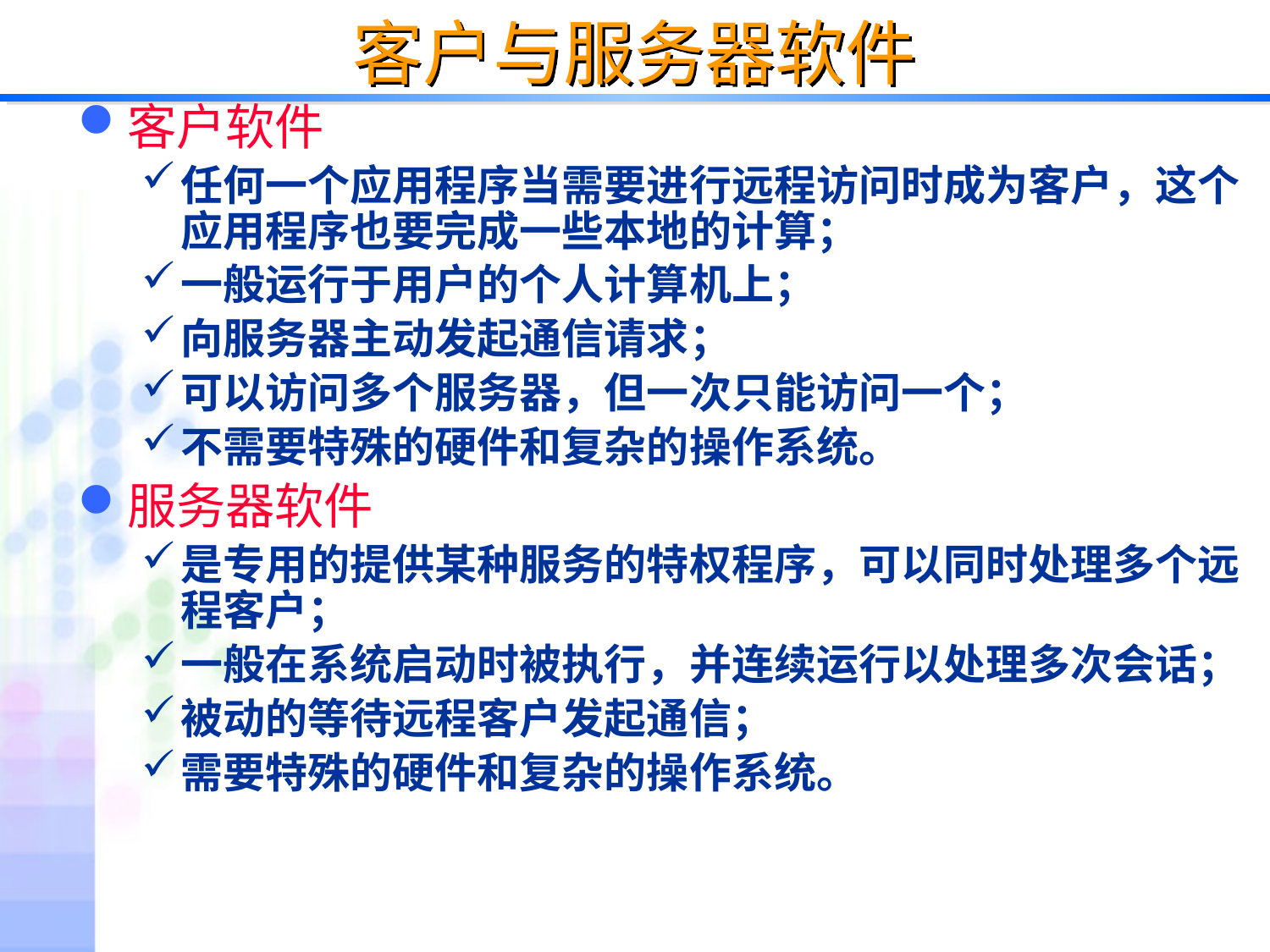

# 客户与服务器软件
客户软件
任何一个应用程序当需要进行远程访问时成为客户，这个应用程序也要完成一些本地的计算；
一般运行于用户的个人计算机上；
向服务器主动发起通信请求；
可以访问多个服务器，但一次只能访问一个；
不需要特殊的硬件和复杂的操作系统。
服务器软件
是专用的提供某种服务的特权程序，可以同时处理多个远程客户；
一般在系统启动时被执行，并连续运行以处理多次会话；
被动的等待远程客户发起通信；
需要特殊的硬件和复杂的操作系统。